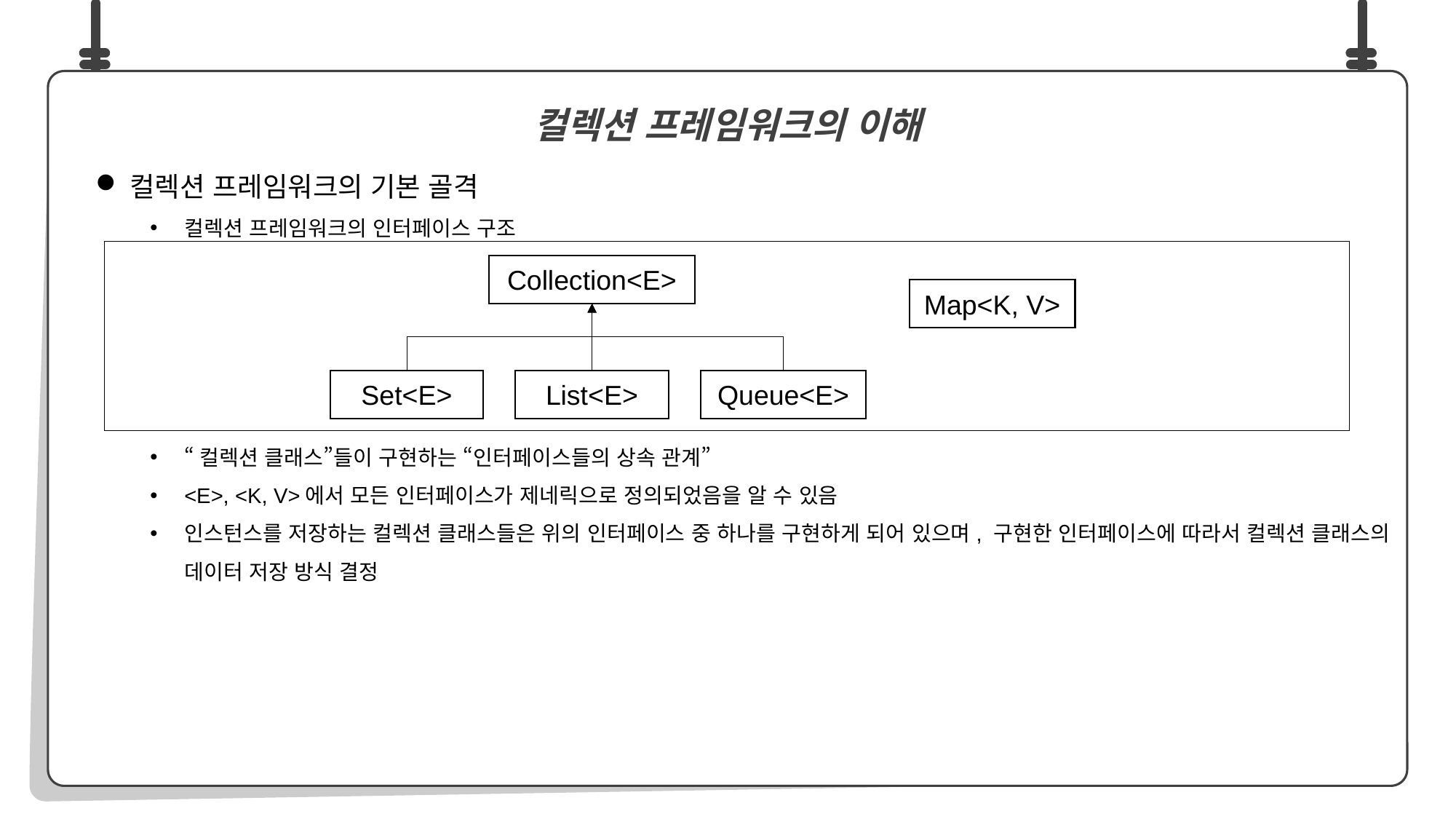

컬렉션 프레임워크의 기본 골격
컬렉션 프레임워크의 인터페이스 구조

“컬렉션 클래스”들이 구현하는 “인터페이스들의 상속 관계”
<E>, <K, V>에서 모든 인터페이스가 제네릭으로 정의되었음을 알 수 있음
인스턴스를 저장하는 컬렉션 클래스들은 위의 인터페이스 중 하나를 구현하게 되어 있으며, 구현한 인터페이스에 따라서 컬렉션 클래스의 데이터 저장 방식 결정
컬렉션 프레임워크의 이해

Collection<E>
Map<K, V>
Queue<E>
Set<E>
List<E>